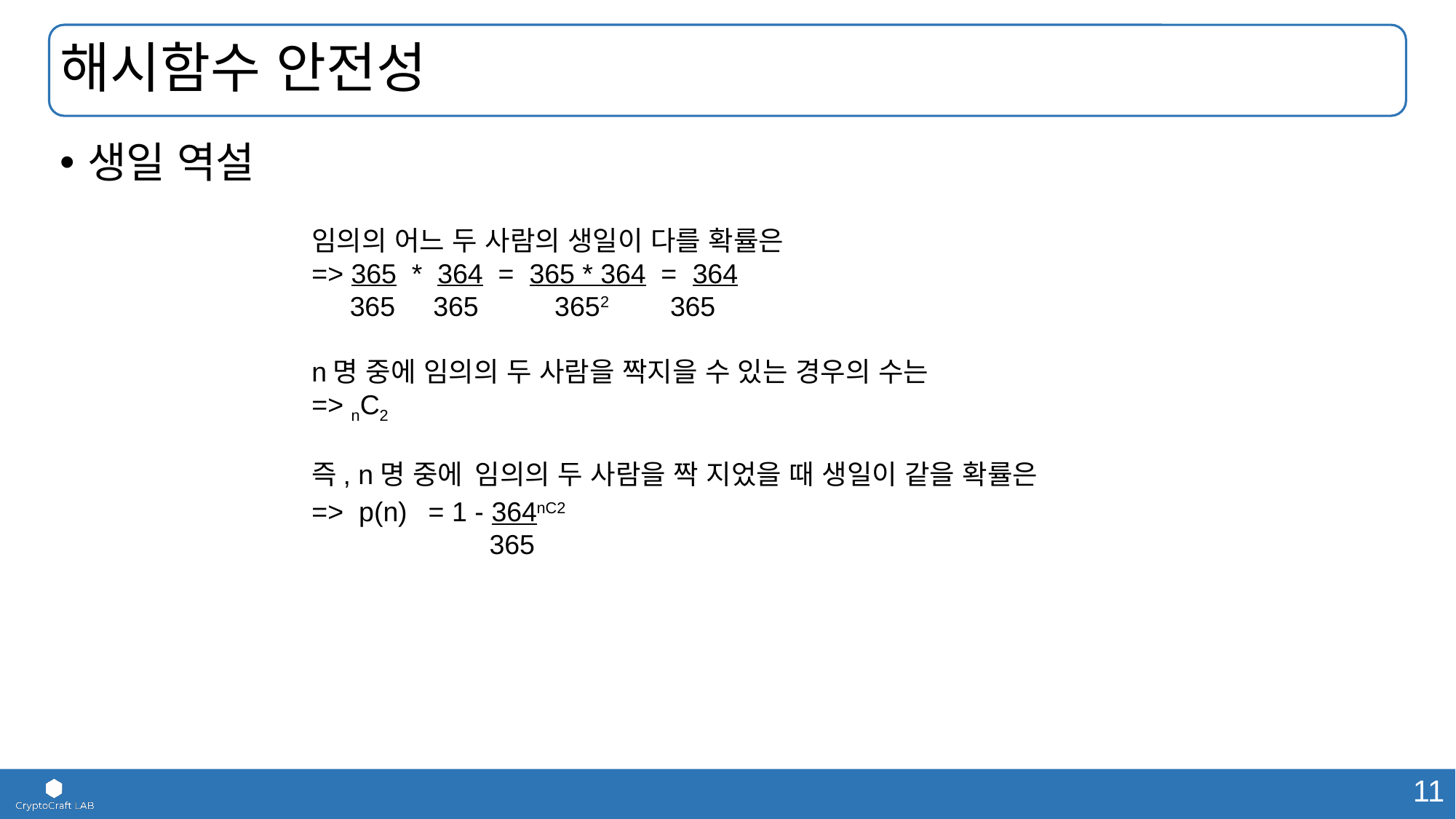

# 해시함수 안전성
생일 역설

임의의 어느 두 사람의 생일이 다를 확률은
=> 365  *  364  =  365 * 364  =  364
     365     365          3652              365

n명 중에 임의의 두 사람을 짝지을 수 있는 경우의 수는
=> nC2

즉, n명 중에  임의의 두 사람을 짝 지었을 때 생일이 같을 확률은
=>  p(n)	 = 1 - 364nC2
     	         365